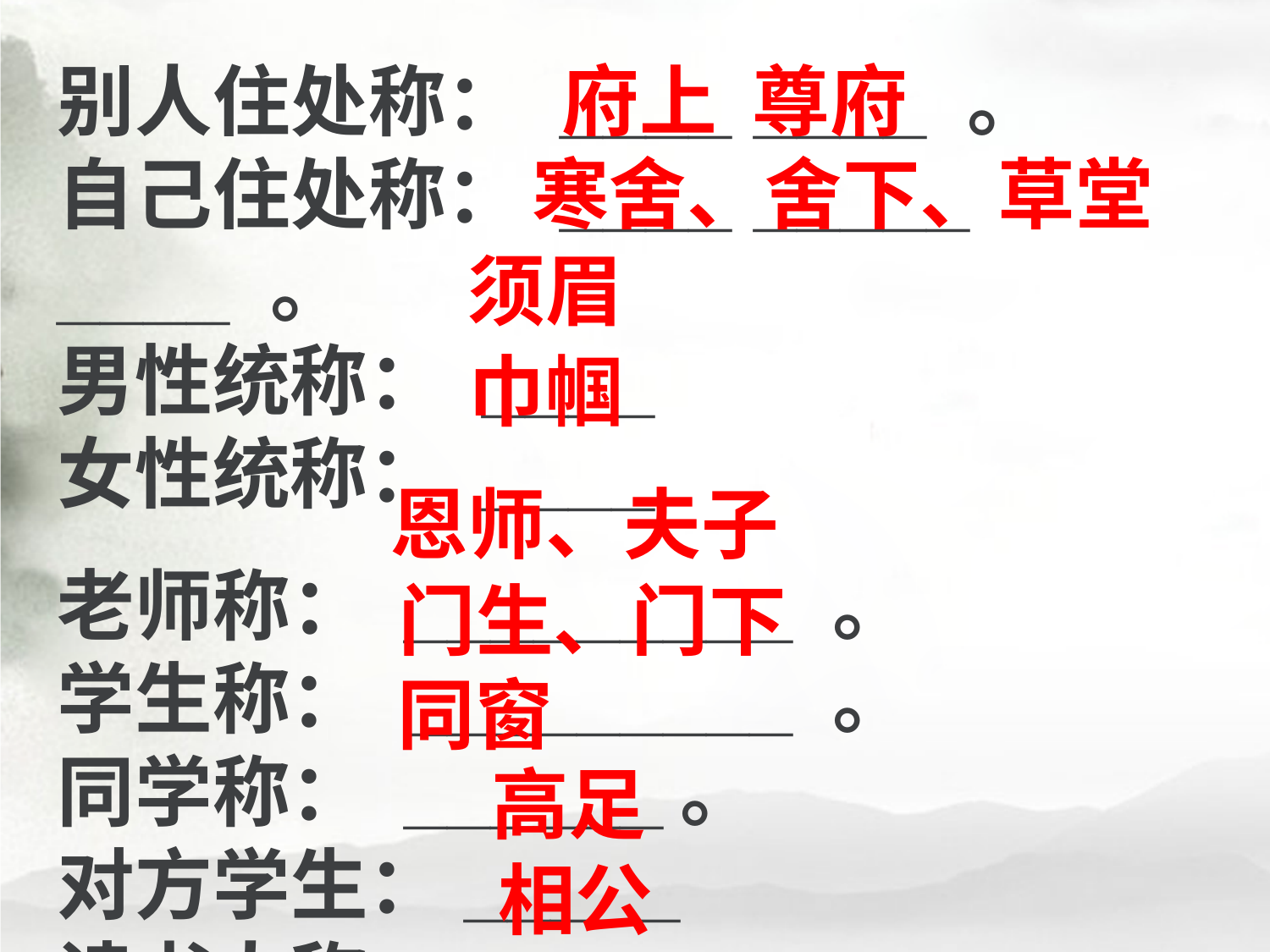

府上  尊府
别人住处称： ____ ____ 。
自己住处称： ____ _____ ____ 。
男性统称： ____
女性统称： ____
老师称： _________ 。
学生称： _________ 。
同学称： ______ 。
对方学生：_____
读书人称：_____
寒舍、舍下、草堂
须眉
巾帼
恩师、夫子
门生、门下
同窗
高足
相公